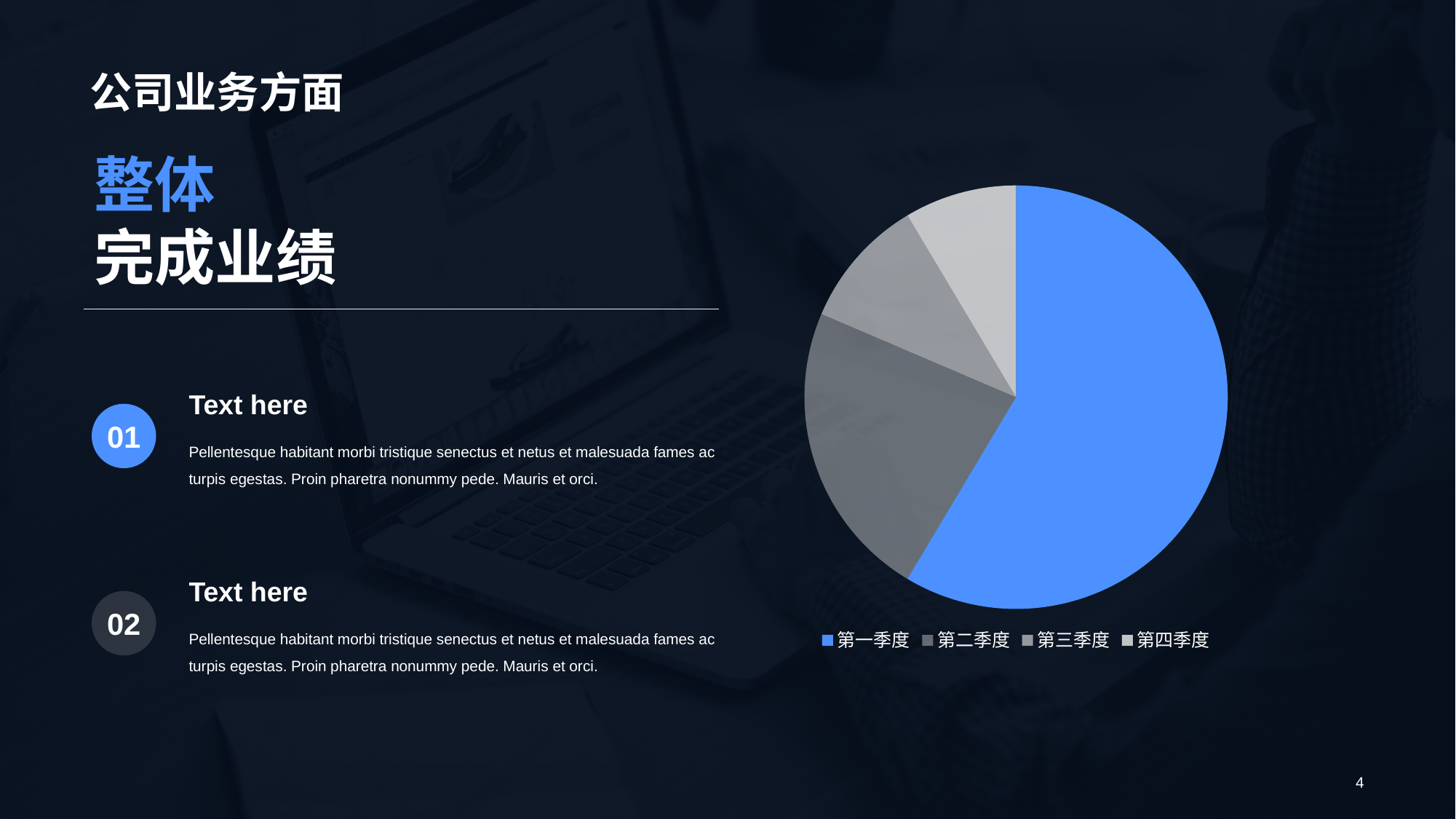

# 公司业务方面
整体
完成业绩
Text here
Pellentesque habitant morbi tristique senectus et netus et malesuada fames ac turpis egestas. Proin pharetra nonummy pede. Mauris et orci.
01
Text here
Pellentesque habitant morbi tristique senectus et netus et malesuada fames ac turpis egestas. Proin pharetra nonummy pede. Mauris et orci.
02

### Chart

| Category | 销售额 |
|---|---|
| 第一季度 | 8.2 |
| 第二季度 | 3.2 |
| 第三季度 | 1.4 |
| 第四季度 | 1.2 |
4